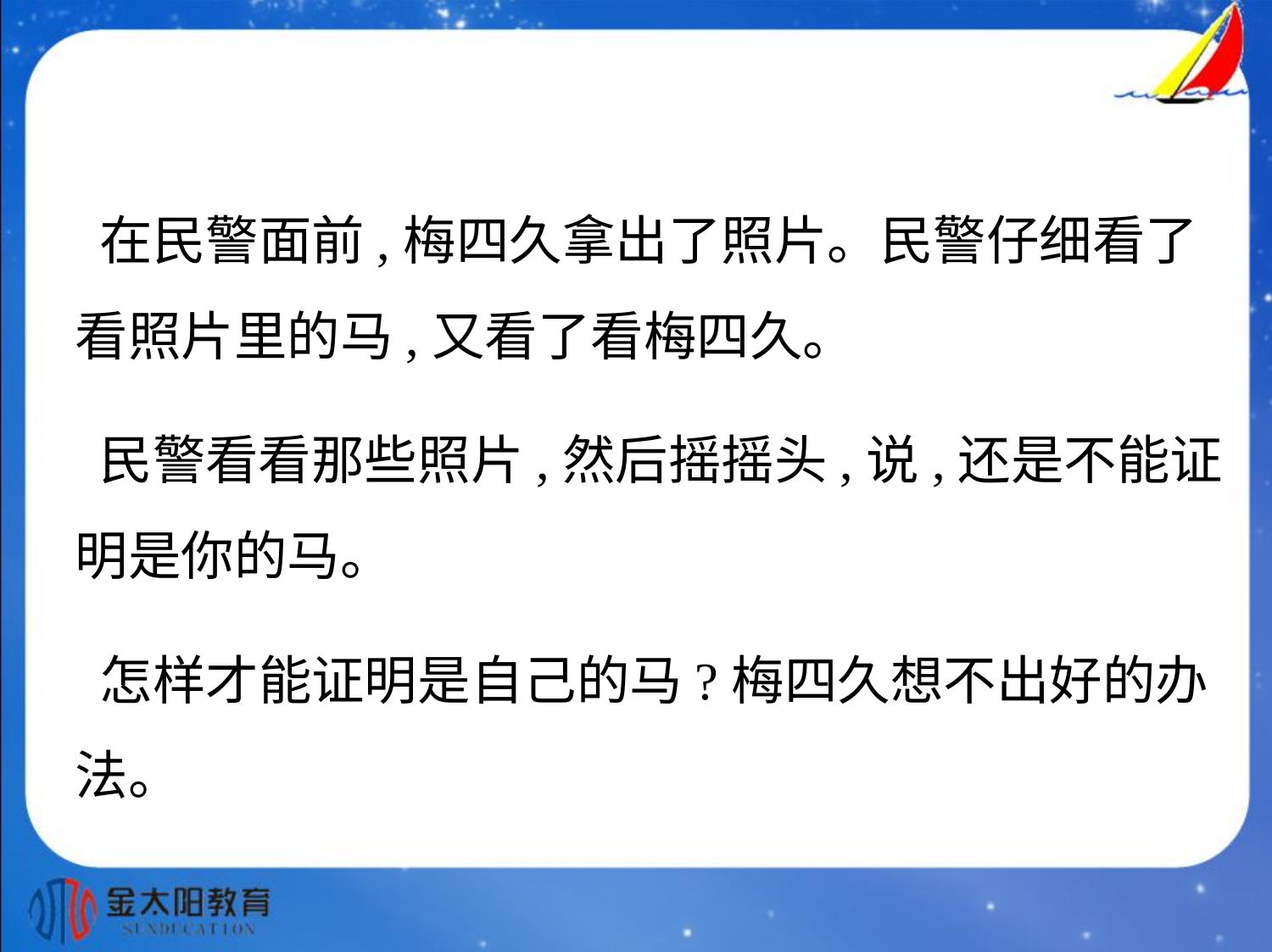

在民警面前,梅四久拿出了照片。民警仔细看了
看照片里的马,又看了看梅四久。
 民警看看那些照片,然后摇摇头,说,还是不能证
明是你的马。
 怎样才能证明是自己的马?梅四久想不出好的办
法。